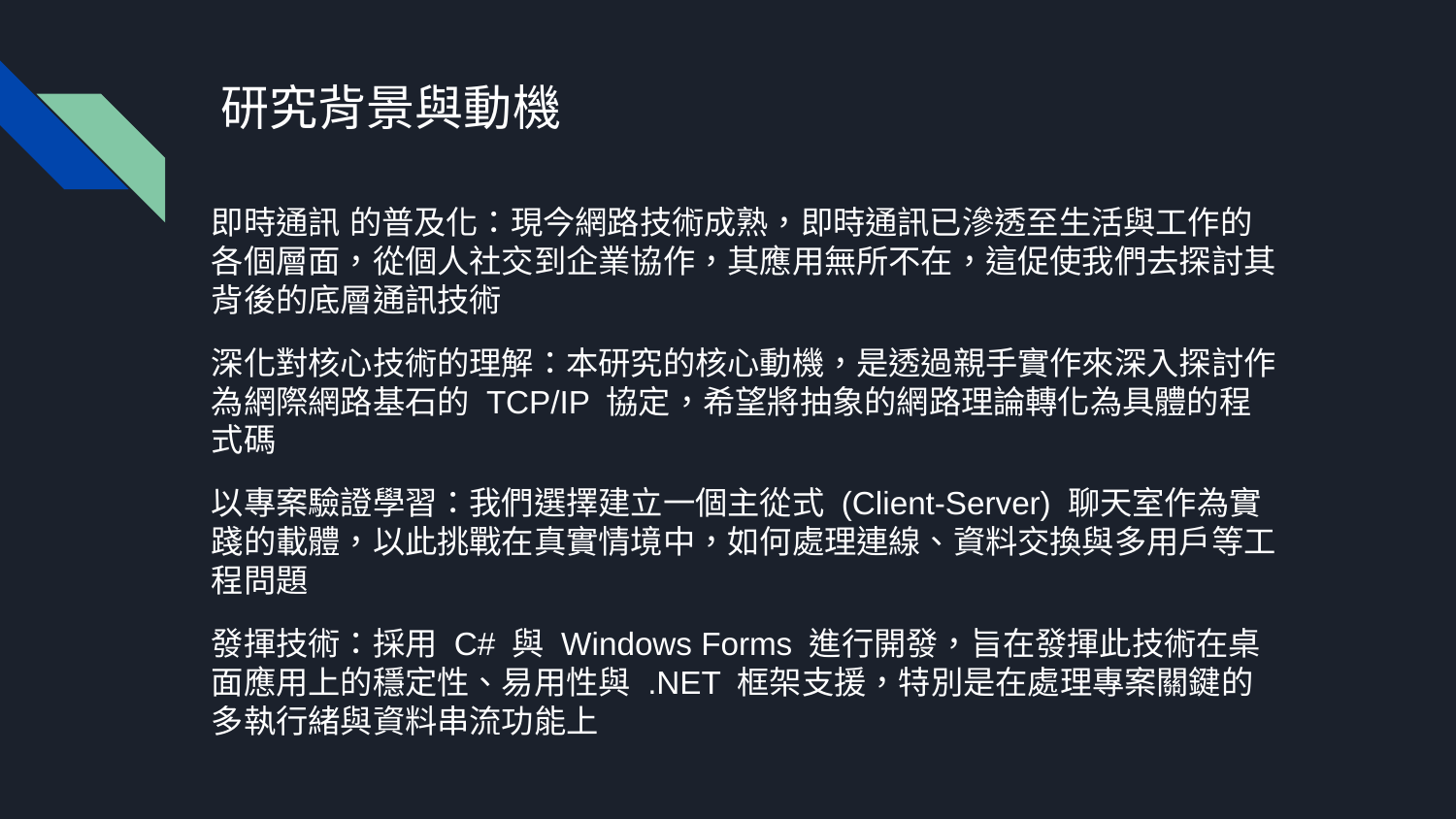

# 研究背景與動機
即時通訊 的普及化：現今網路技術成熟，即時通訊已滲透至生活與工作的各個層面，從個人社交到企業協作，其應用無所不在，這促使我們去探討其背後的底層通訊技術
深化對核心技術的理解：本研究的核心動機，是透過親手實作來深入探討作為網際網路基石的 TCP/IP 協定，希望將抽象的網路理論轉化為具體的程式碼
以專案驗證學習：我們選擇建立一個主從式 (Client-Server) 聊天室作為實踐的載體，以此挑戰在真實情境中，如何處理連線、資料交換與多用戶等工程問題
發揮技術：採用 C# 與 Windows Forms 進行開發，旨在發揮此技術在桌面應用上的穩定性、易用性與 .NET 框架支援，特別是在處理專案關鍵的多執行緒與資料串流功能上